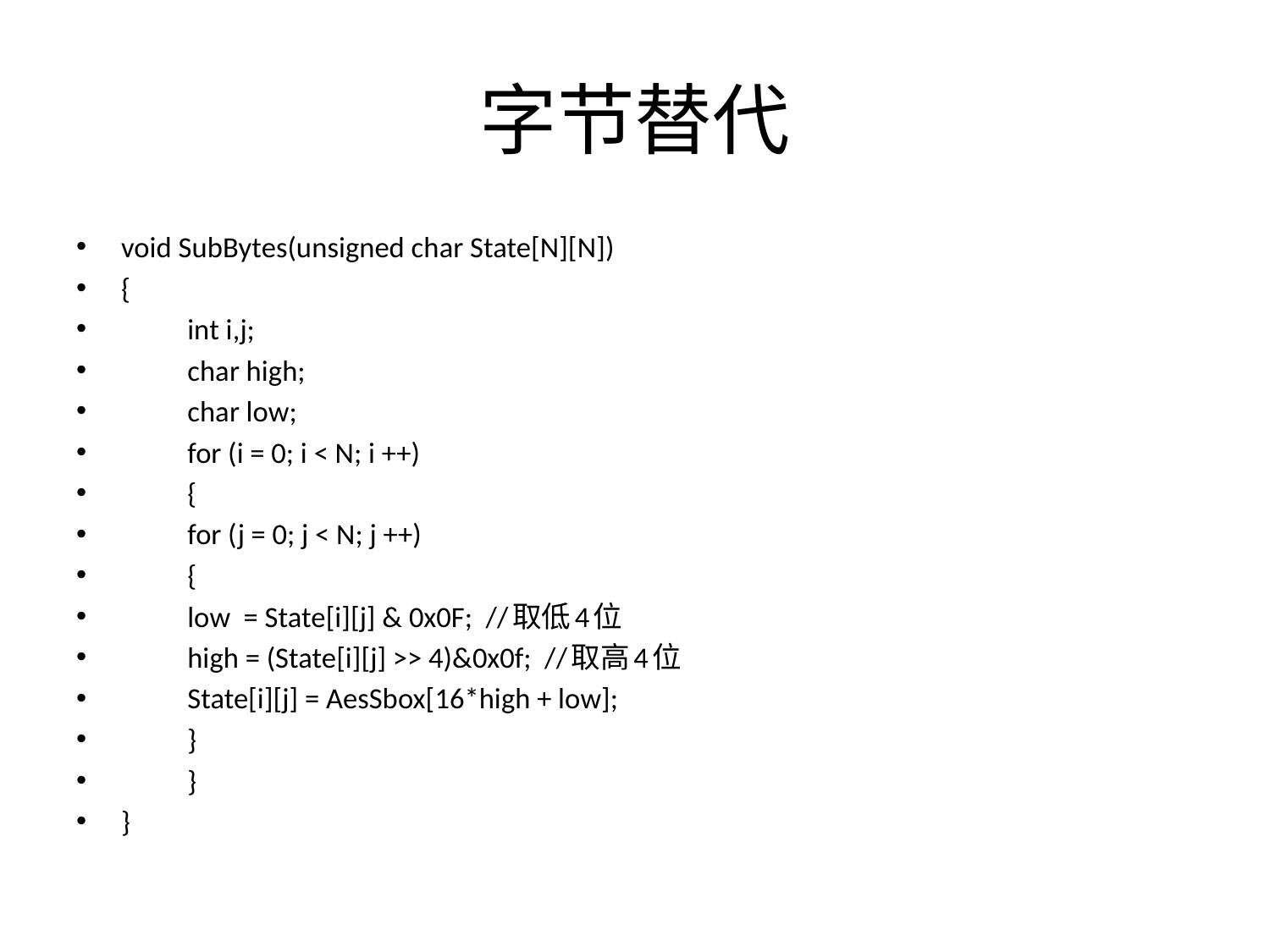

# 字节替代
void SubBytes(unsigned char State[N][N])
{
	int i,j;
	char high;
	char low;
	for (i = 0; i < N; i ++)
	{
		for (j = 0; j < N; j ++)
		{
				low  = State[i][j] & 0x0F;  //取低4位
				high = (State[i][j] >> 4)&0x0f;  //取高4位
				State[i][j] = AesSbox[16*high + low];
		}
	}
}